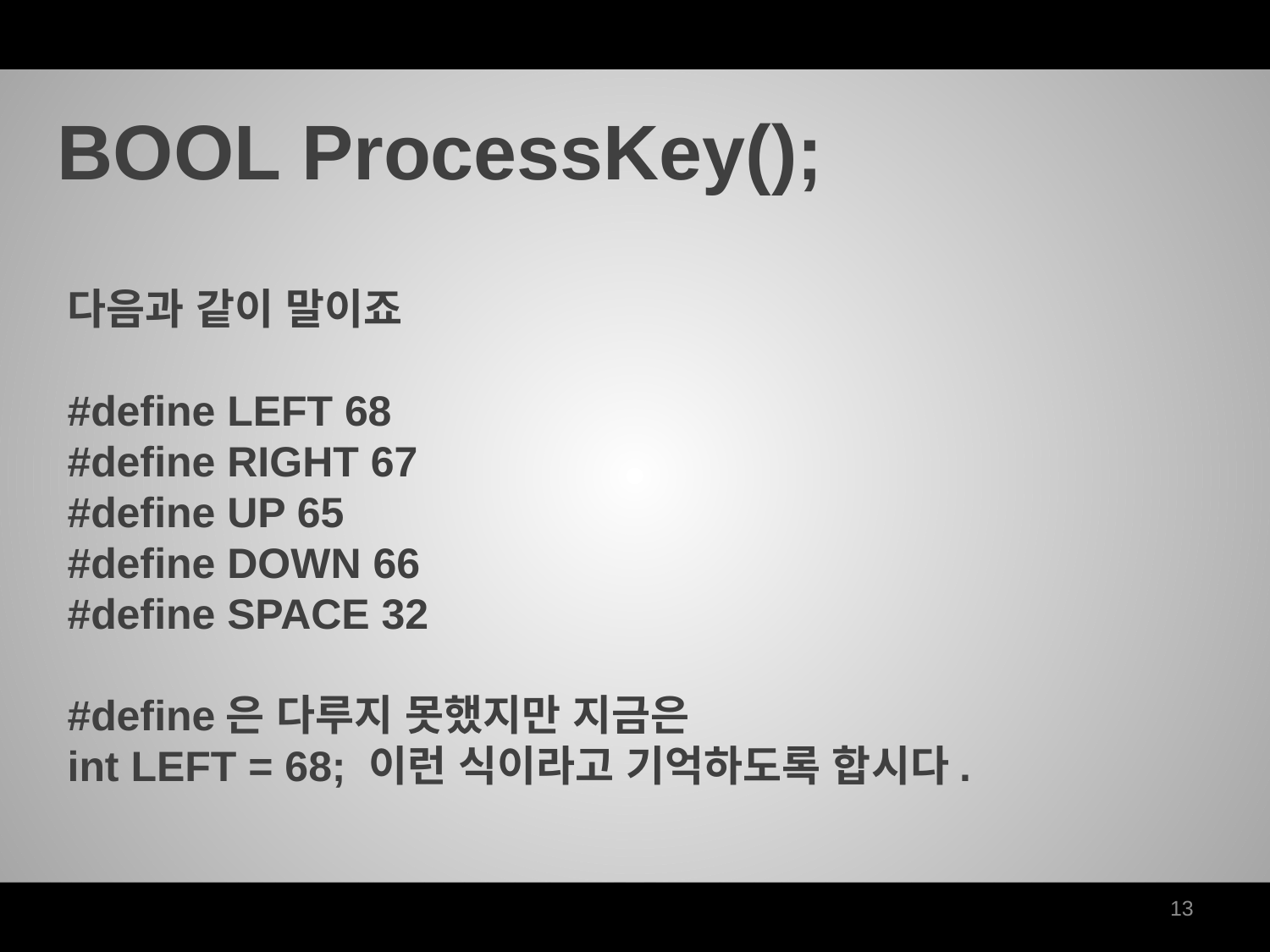

BOOL ProcessKey();
다음과 같이 말이죠

#define LEFT 68
#define RIGHT 67
#define UP 65
#define DOWN 66
#define SPACE 32

#define은 다루지 못했지만 지금은
int LEFT = 68; 이런 식이라고 기억하도록 합시다.
13